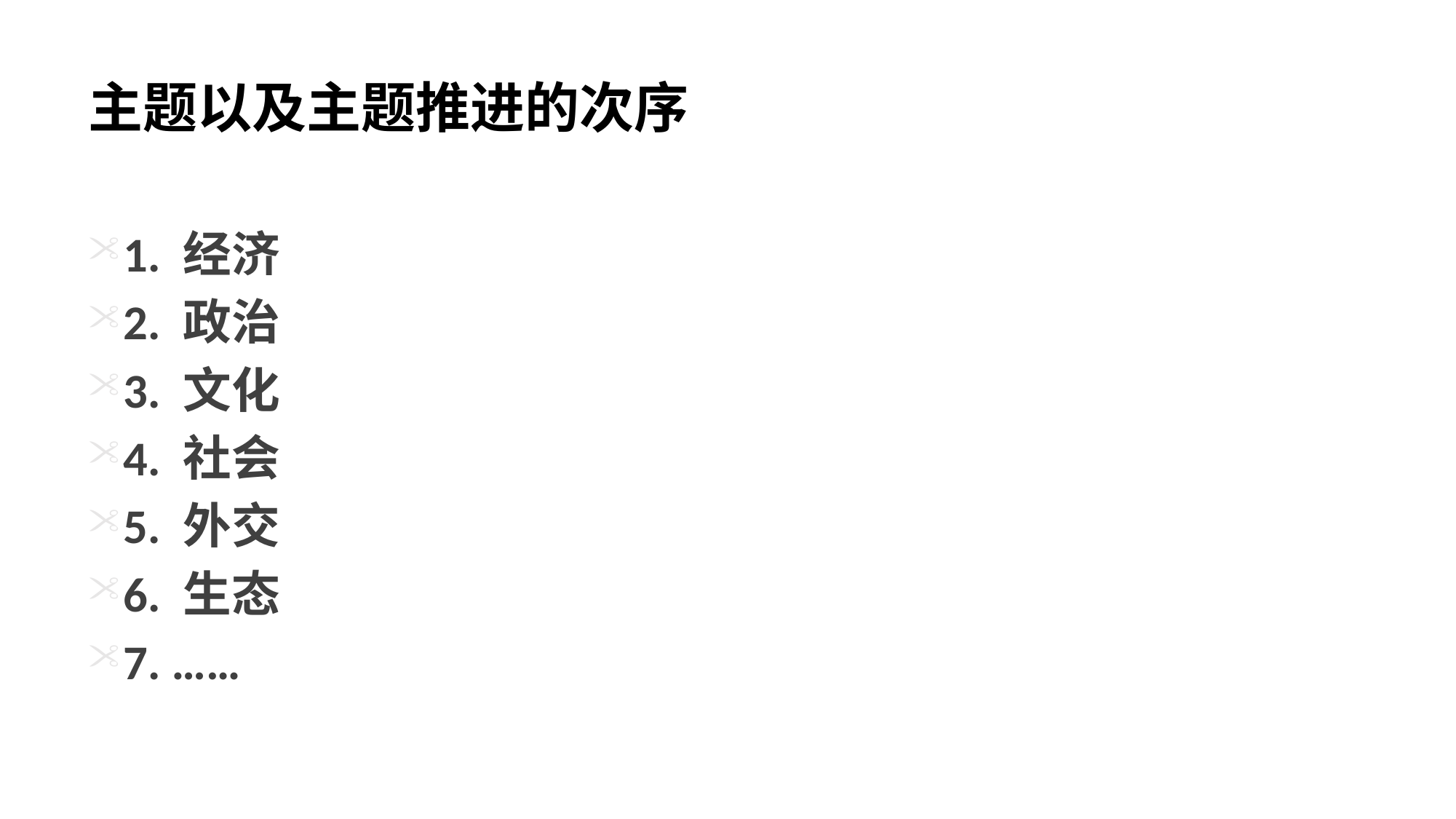

# 主题以及主题推进的次序
1. 经济
2. 政治
3. 文化
4. 社会
5. 外交
6. 生态
7. ……